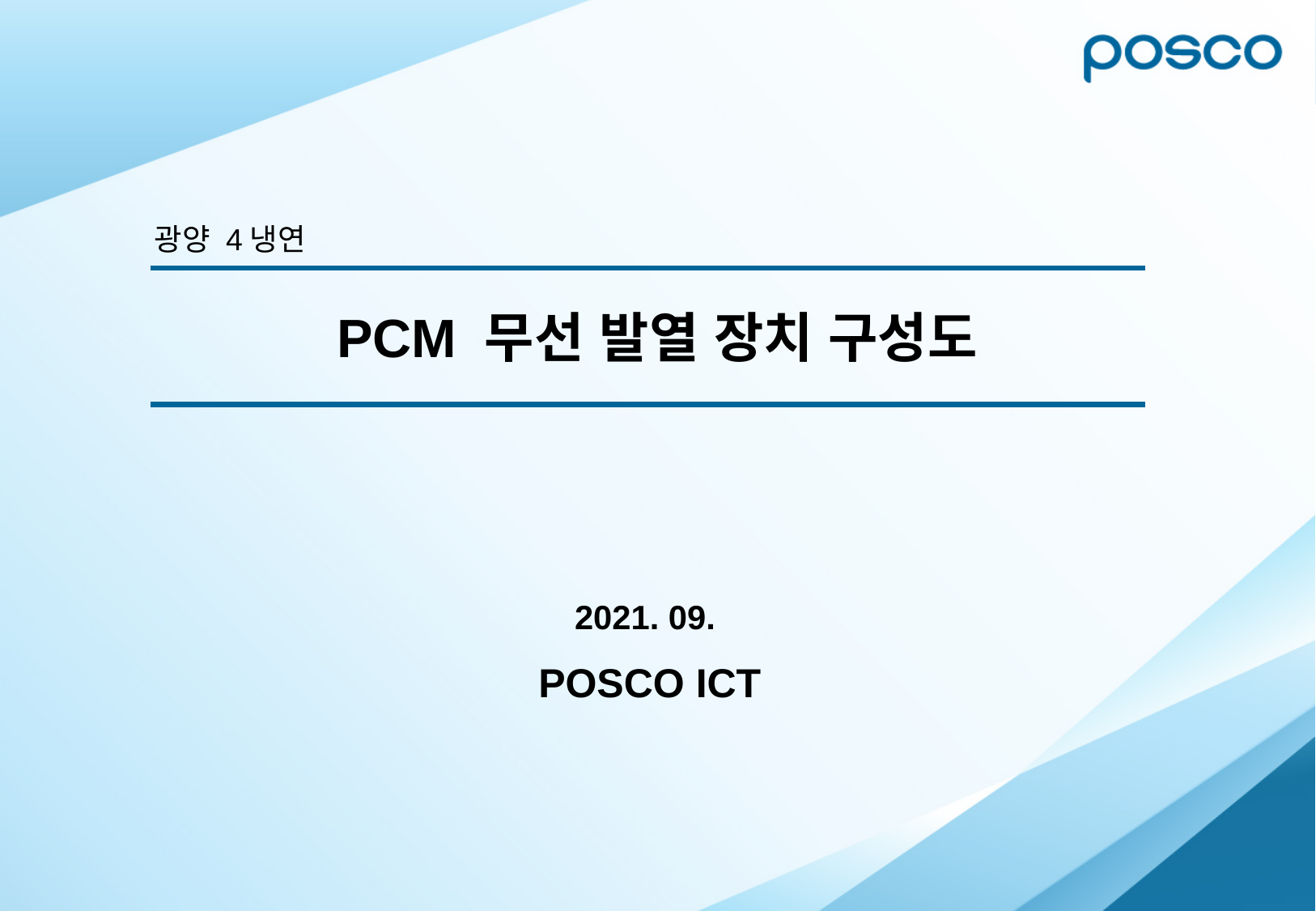

광양 4냉연
# PCM 무선 발열 장치 구성도
2021. 09.

POSCO ICT